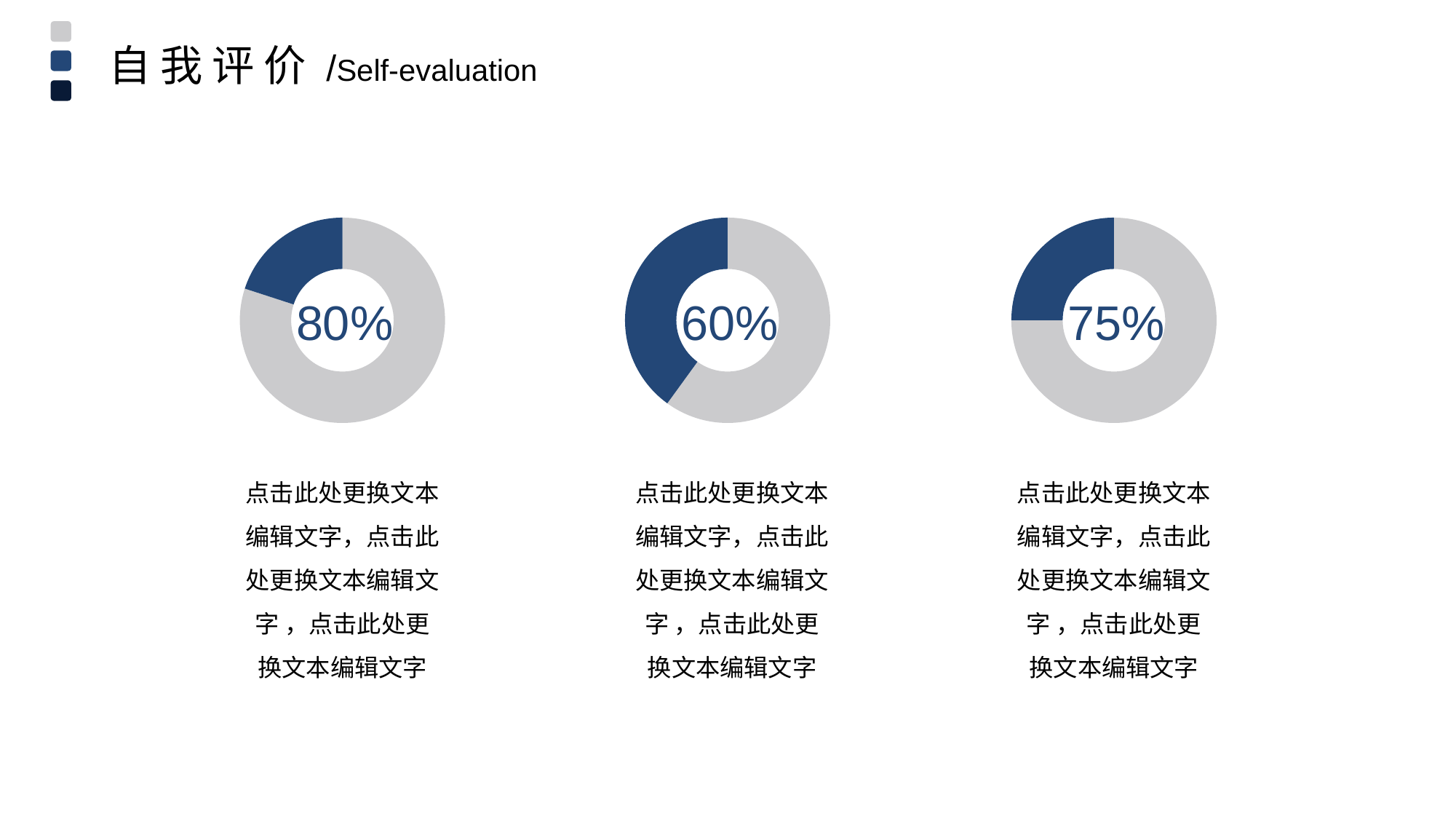

自 我 评 价 /Self-evaluation

### Chart

| Category | Sales |
|---|---|
| 1st Qtr | 8.0 |
| 2nd Qtr | 2.0 |

### Chart

| Category | Sales |
|---|---|
| 1st Qtr | 6.0 |
| 2nd Qtr | 4.0 |

### Chart

| Category | Sales |
|---|---|
| 1st Qtr | 7.5 |
| 2nd Qtr | 2.5 |
80%
60%
75%

点击此处更换文本编辑文字，点击此处更换文本编辑文字 ，点击此处更换文本编辑文字
点击此处更换文本编辑文字，点击此处更换文本编辑文字 ，点击此处更换文本编辑文字
点击此处更换文本编辑文字，点击此处更换文本编辑文字 ，点击此处更换文本编辑文字